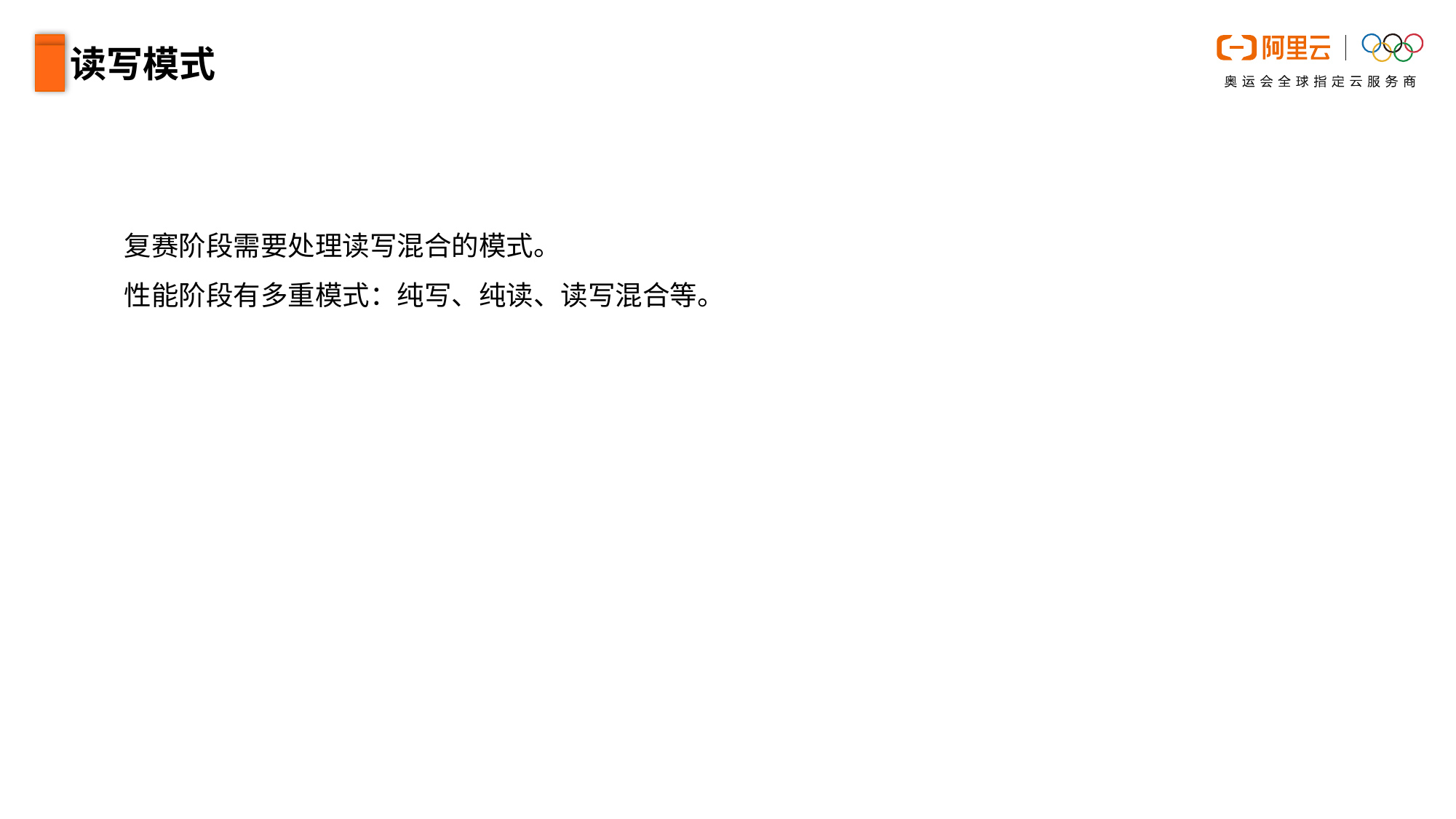

E6636BC20180234D78A0072836F0BC9032B9B20C109CDB50ACD98F3EB1E42B59FB4CBC384169FB0822692C083846D6EB8519218A41D0ABC11BBFC2207D3E14D324FCBDAD0E21E4D754D22B07689248932FF4E0C77CD952C4A8AB419E0E39DC08D9962D966E3

读写模式
复赛阶段需要处理读写混合的模式。
性能阶段有多重模式：纯写、纯读、读写混合等。